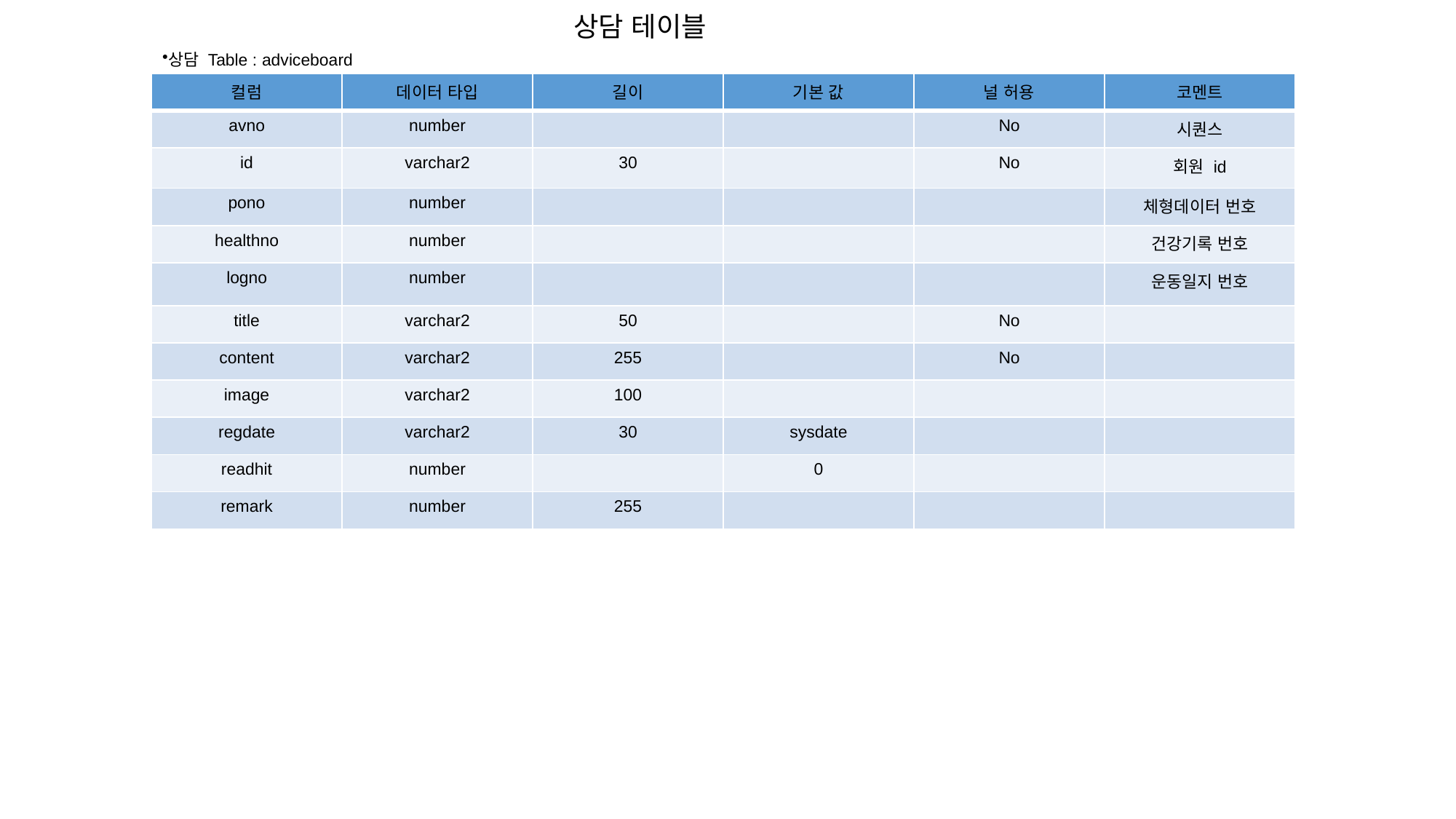

상담 테이블

상담 Table : adviceboard

| 컬럼 | 데이터 타입 | 길이 | 기본 값 | 널 허용 | 코멘트 |
| --- | --- | --- | --- | --- | --- |
| avno | number |  |  | No | 시퀀스 |
| id | varchar2 | 30 |  | No | 회원 id |
| pono | number |  |  |  | 체형데이터 번호 |
| healthno | number |  |  |  | 건강기록 번호 |
| logno | number |  |  |  | 운동일지 번호 |
| title | varchar2 | 50 |  | No |  |
| content | varchar2 | 255 |  | No |  |
| image | varchar2 | 100 |  |  |  |
| regdate | varchar2 | 30 | sysdate |  |  |
| readhit | number |  | 0 |  |  |
| remark | number | 255 |  |  |  |